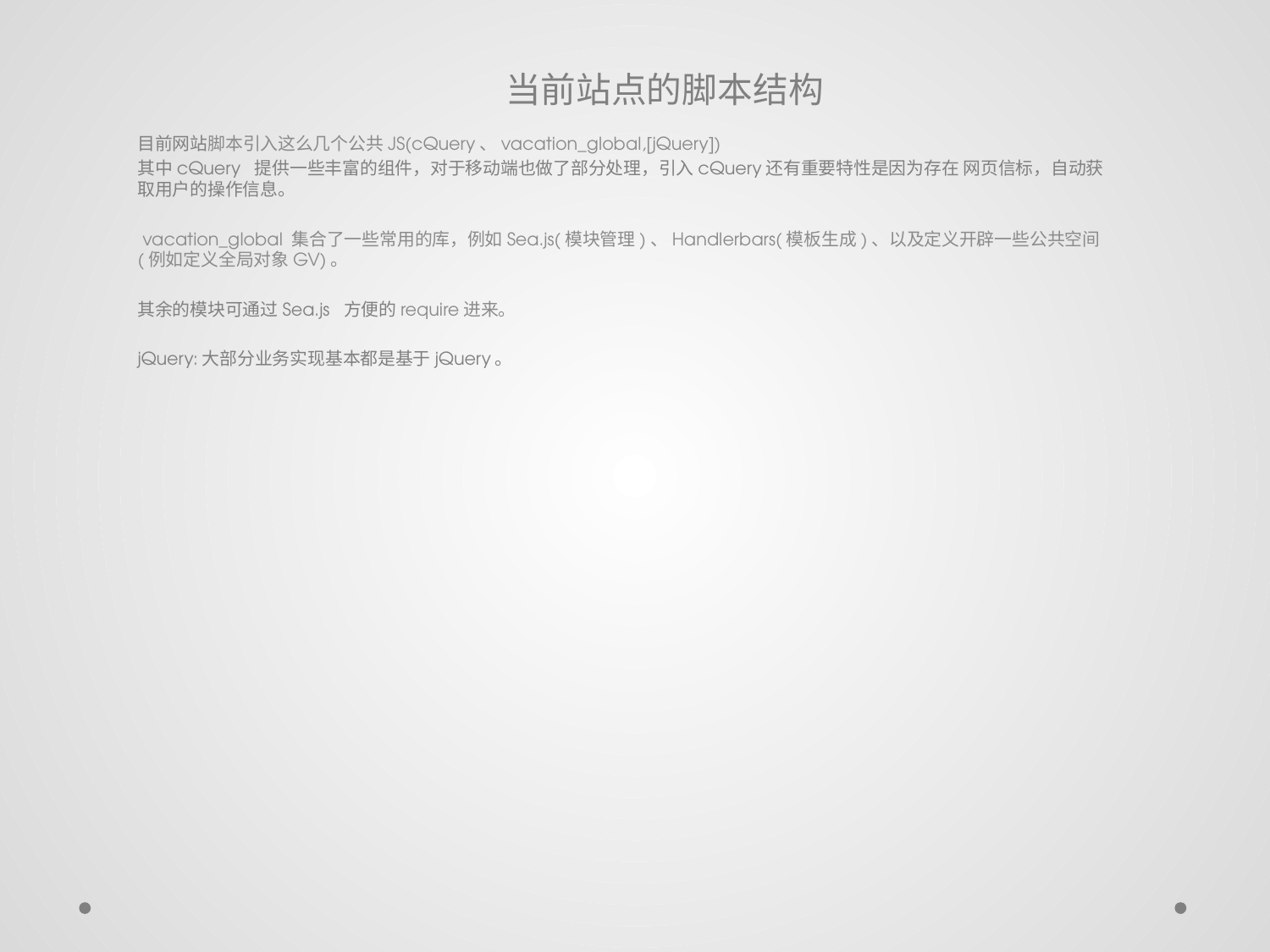

# 当前站点的脚本结构
目前网站脚本引入这么几个公共JS(cQuery、vacation_global,[jQuery])
其中cQuery  提供一些丰富的组件，对于移动端也做了部分处理，引入cQuery还有重要特性是因为存在 网页信标，自动获取用户的操作信息。

 vacation_global 集合了一些常用的库，例如Sea.js(模块管理)、Handlerbars(模板生成)、以及定义开辟一些公共空间(例如定义全局对象GV)。

其余的模块可通过Sea.js  方便的require进来。

jQuery:大部分业务实现基本都是基于jQuery。